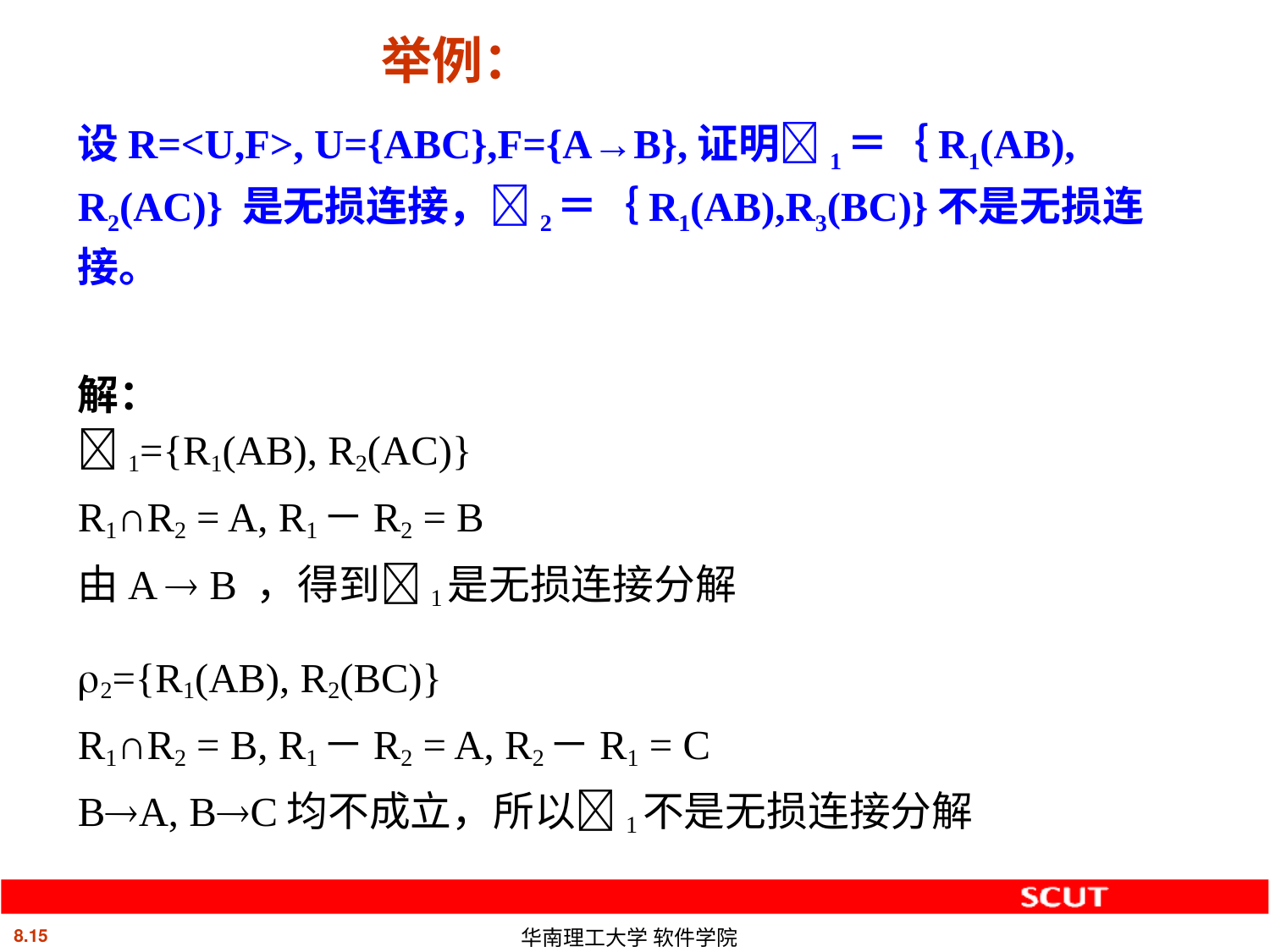

# 举例：
设R=<U,F>, U={ABC},F={A→B},证明ρ1＝｛R1(AB), R2(AC)} 是无损连接，ρ2＝｛R1(AB),R3(BC)}不是无损连接。

解：
ρ1={R1(AB), R2(AC)}
R1∩R2 = A, R1－R2 = B
由A → B ，得到ρ1是无损连接分解
ρ2={R1(AB), R2(BC)}
R1∩R2 = B, R1－R2 = A, R2－R1 = C
B→A, B→C均不成立，所以ρ1不是无损连接分解